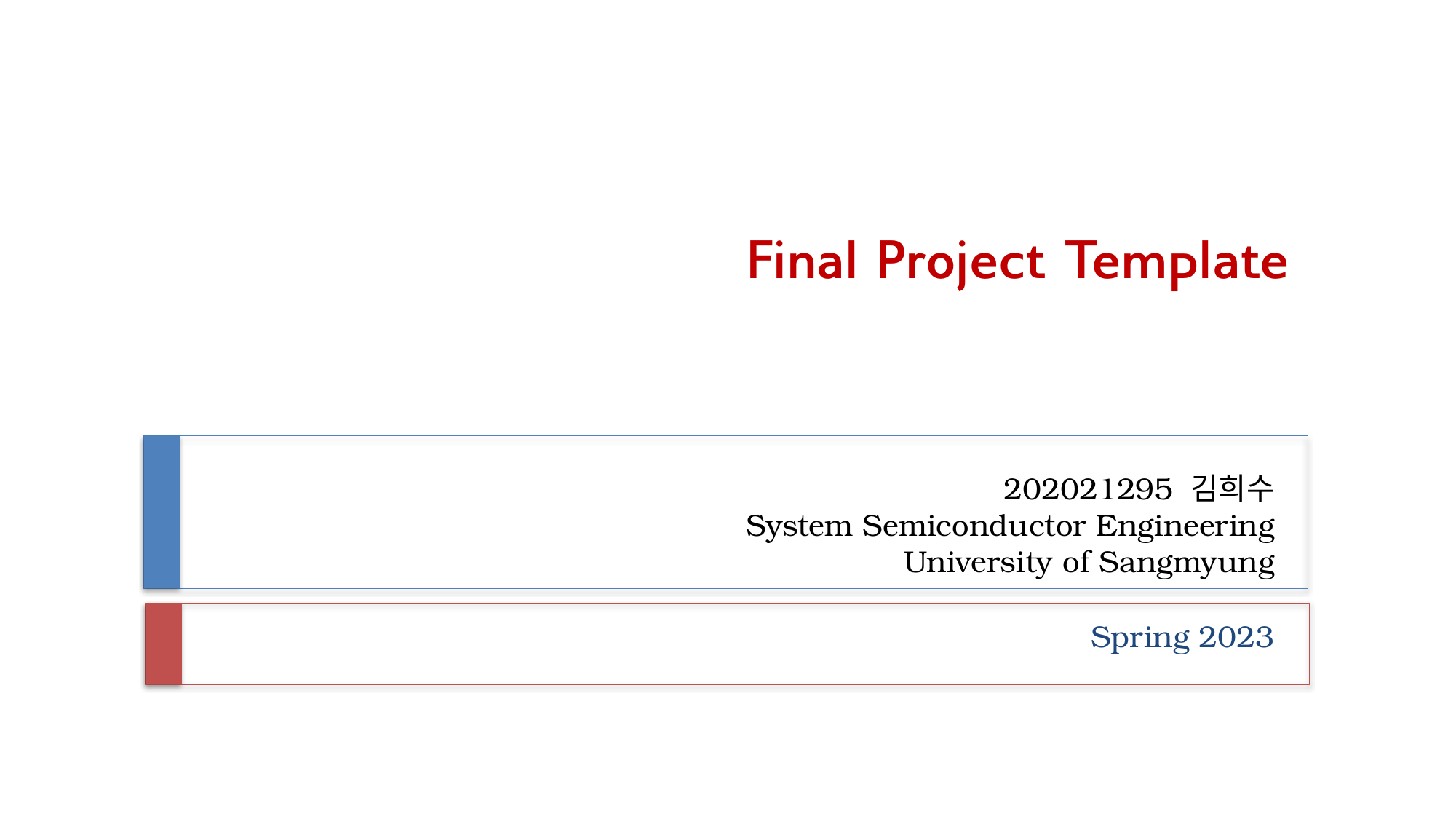

Final Project Template
# 202021295 김희수 System Semiconductor Engineering University of Sangmyung
Spring 2023